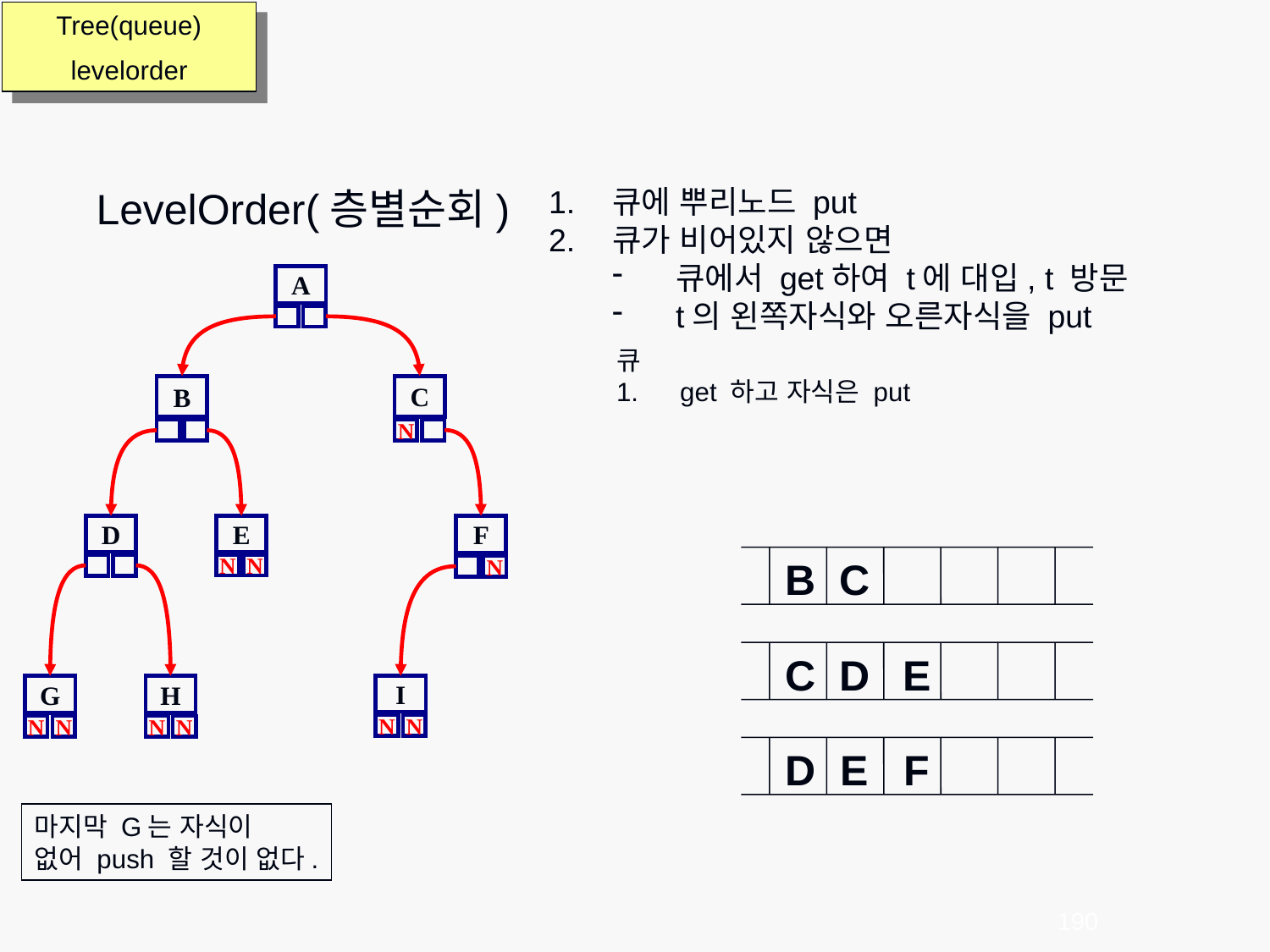

Tree(queue)
levelorder
LevelOrder(층별순회)
큐에 뿌리노드 put
큐가 비어있지 않으면
큐에서 get하여 t에 대입, t 방문
t의 왼쪽자식와 오른자식을 put
A

B
C
N

D
E
F
N
N

N
G
H
I
N
N
N
N
N
N
큐
get 하고 자식은 put

B
C

C
D
E

D

E

F

마지막 G는 자식이
없어 push 할 것이 없다.
190